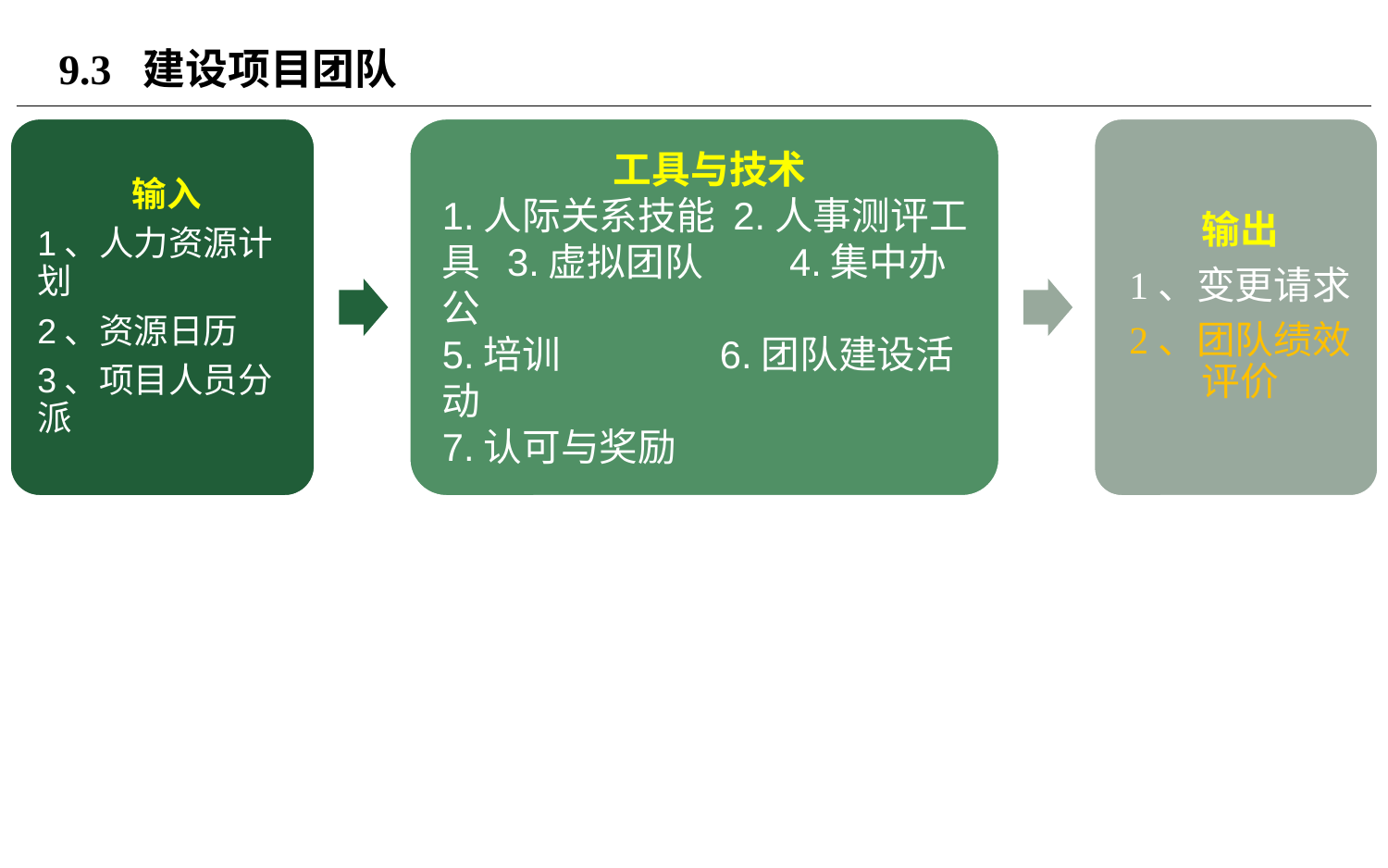

# 9.3  建设项目团队
输入
1、人力资源计划
2、资源日历
3、项目人员分派

工具与技术
1.人际关系技能 2.人事测评工具  3.虚拟团队         4.集中办公
5.培训 		6.团队建设活动
7.认可与奖励

输出
1、变更请求
2、团队绩效评价